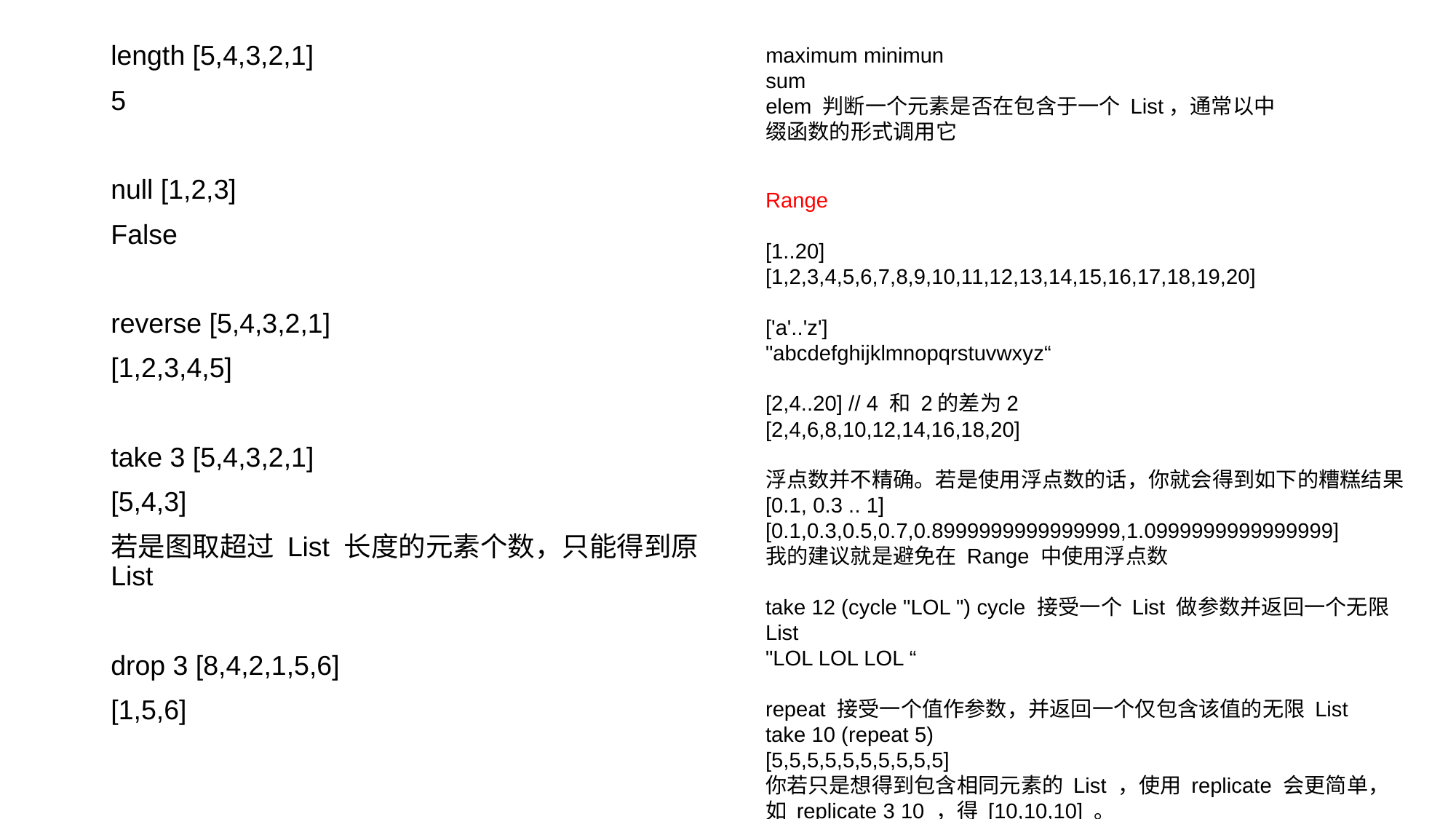

length [5,4,3,2,1]
5

null [1,2,3]
False

reverse [5,4,3,2,1]
[1,2,3,4,5]

take 3 [5,4,3,2,1]
[5,4,3]
若是图取超过 List 长度的元素个数，只能得到原 List

drop 3 [8,4,2,1,5,6]
[1,5,6]

maximum minimun
sum
elem 判断一个元素是否在包含于一个 List，通常以中缀函数的形式调用它

Range

[1..20]
[1,2,3,4,5,6,7,8,9,10,11,12,13,14,15,16,17,18,19,20]

['a'..'z']
"abcdefghijklmnopqrstuvwxyz“

[2,4..20] // 4 和 2的差为2
[2,4,6,8,10,12,14,16,18,20]

浮点数并不精确。若是使用浮点数的话，你就会得到如下的糟糕结果
[0.1, 0.3 .. 1]
[0.1,0.3,0.5,0.7,0.8999999999999999,1.0999999999999999]
我的建议就是避免在 Range 中使用浮点数

take 12 (cycle "LOL ") cycle 接受一个 List 做参数并返回一个无限 List
"LOL LOL LOL “

repeat 接受一个值作参数，并返回一个仅包含该值的无限 List
take 10 (repeat 5)
[5,5,5,5,5,5,5,5,5,5]
你若只是想得到包含相同元素的 List ，使用 replicate 会更简单，如 replicate 3 10 ，得 [10,10,10] 。